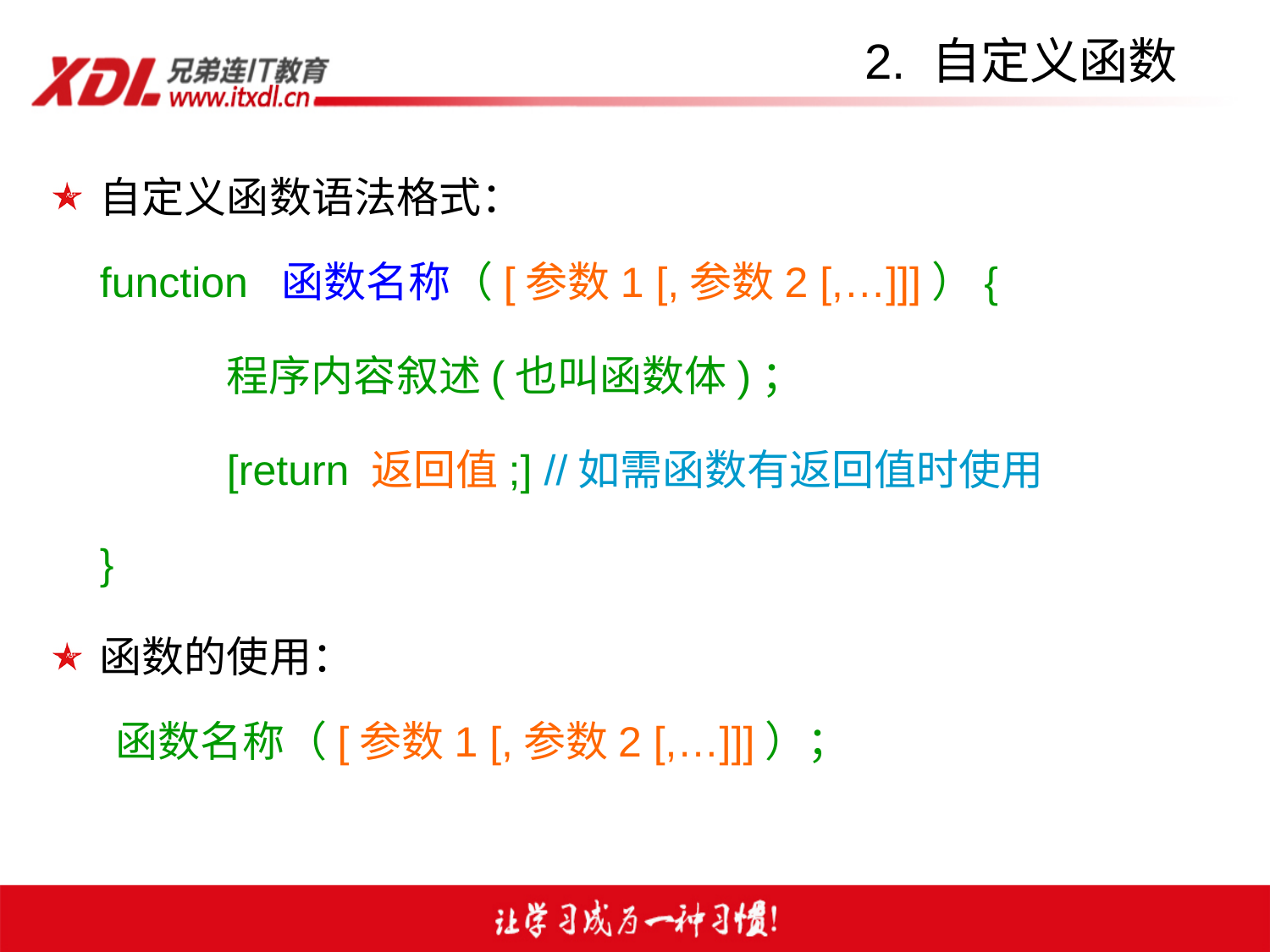

# 2. 自定义函数
自定义函数语法格式：
	function  函数名称（[参数1 [,参数2 [,…]]]）{
		程序内容叙述(也叫函数体)；
		[return 返回值;] //如需函数有返回值时使用
	}
函数的使用：
函数名称（[参数1 [,参数2 [,…]]]）；